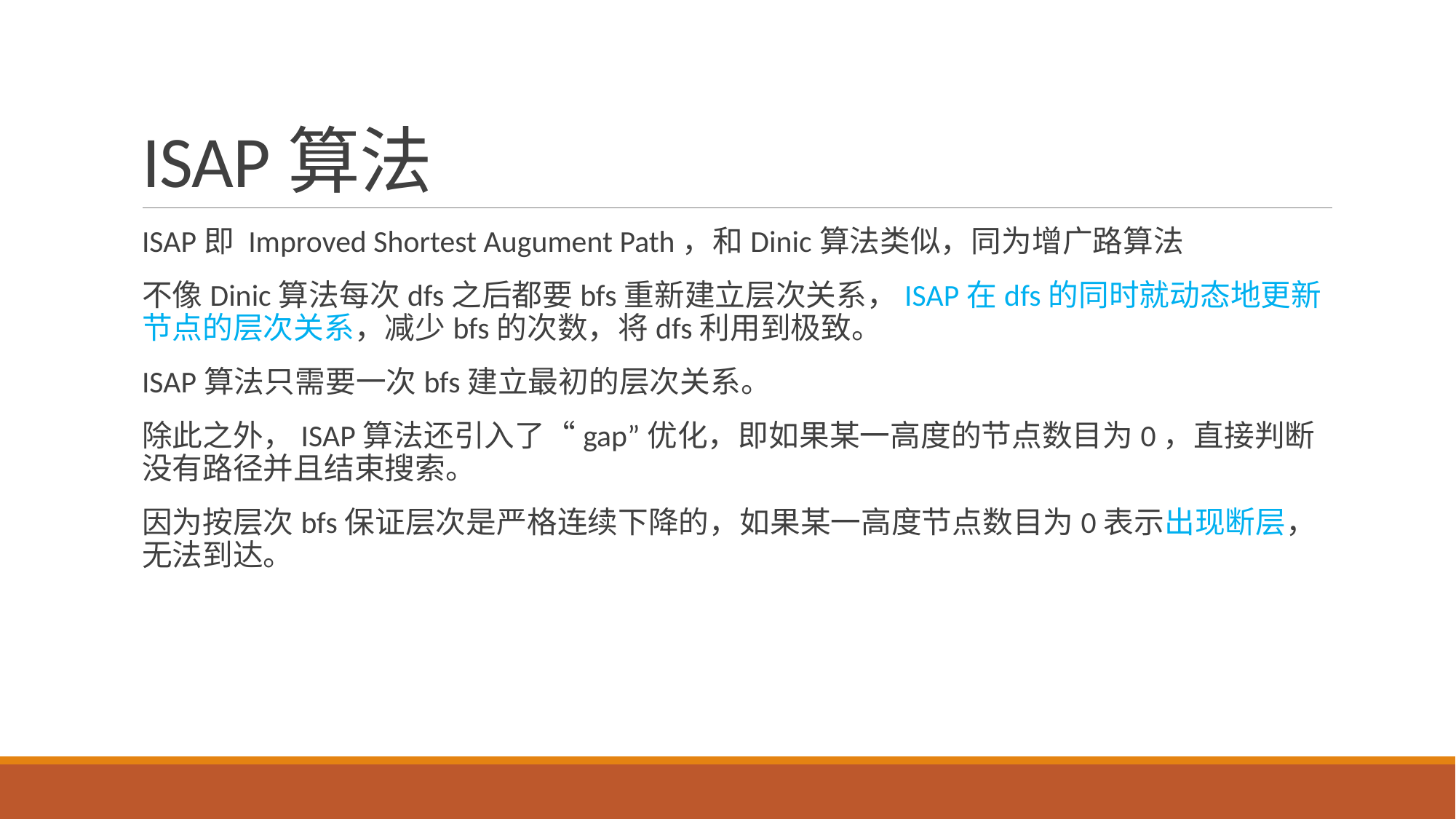

# ISAP算法
ISAP即 Improved Shortest Augument Path，和Dinic算法类似，同为增广路算法
不像Dinic算法每次dfs之后都要bfs重新建立层次关系，ISAP在dfs的同时就动态地更新节点的层次关系，减少bfs的次数，将dfs利用到极致。
ISAP算法只需要一次bfs建立最初的层次关系。
除此之外，ISAP算法还引入了“gap”优化，即如果某一高度的节点数目为0，直接判断没有路径并且结束搜索。
因为按层次bfs保证层次是严格连续下降的，如果某一高度节点数目为0表示出现断层，无法到达。